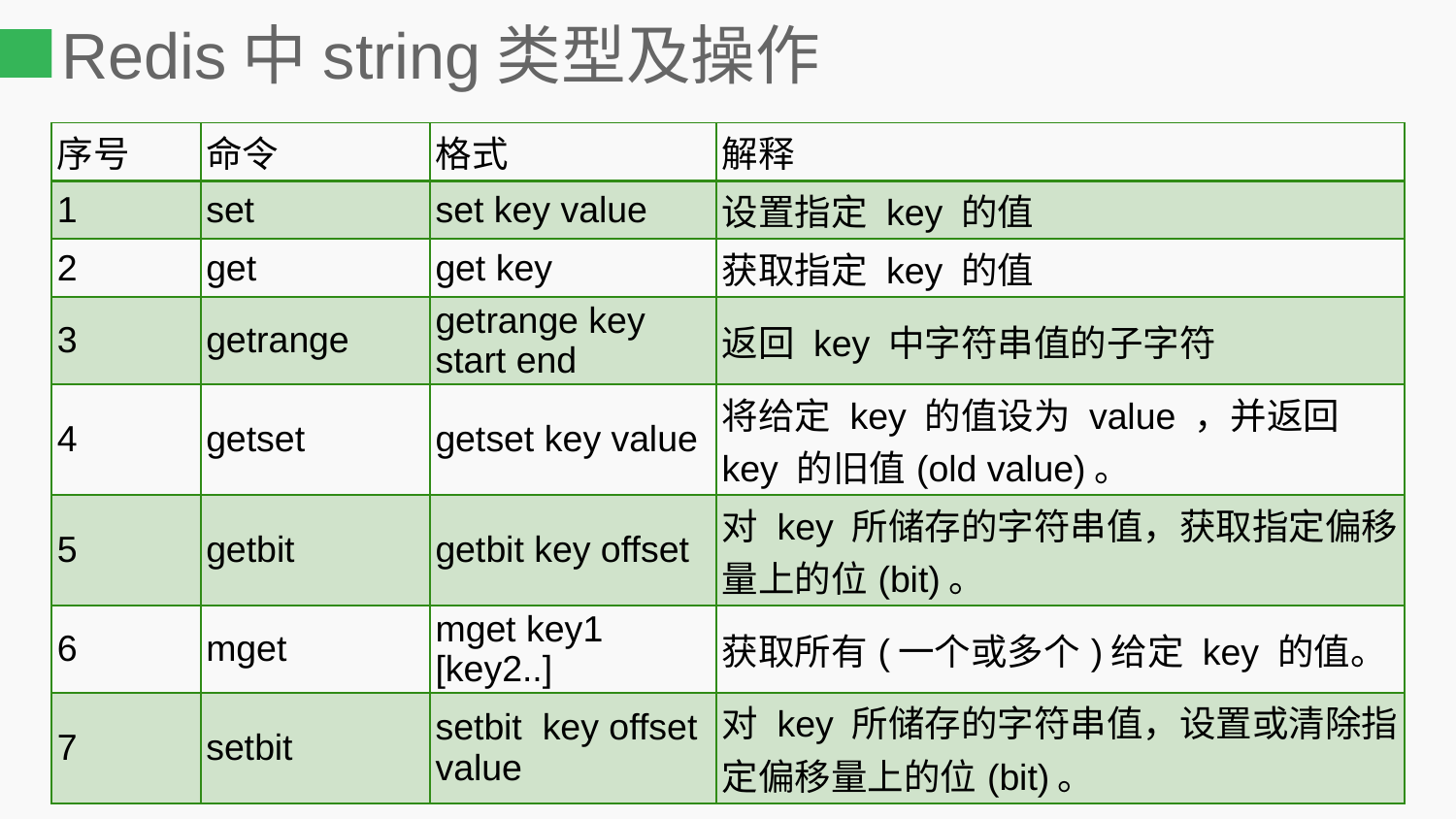

# Redis中string类型及操作
| 序号 | 命令 | 格式 | 解释 |
| --- | --- | --- | --- |
| 1 | set | set key value | 设置指定 key 的值 |
| 2 | get | get key | 获取指定 key 的值 |
| 3 | getrange | getrange key start end | 返回 key 中字符串值的子字符 |
| 4 | getset | getset key value | 将给定 key 的值设为 value ，并返回 key 的旧值(old value)。 |
| 5 | getbit | getbit key offset | 对 key 所储存的字符串值，获取指定偏移量上的位(bit)。 |
| 6 | mget | mget key1 [key2..] | 获取所有(一个或多个)给定 key 的值。 |
| 7 | setbit | setbit key offset value | 对 key 所储存的字符串值，设置或清除指定偏移量上的位(bit)。 |